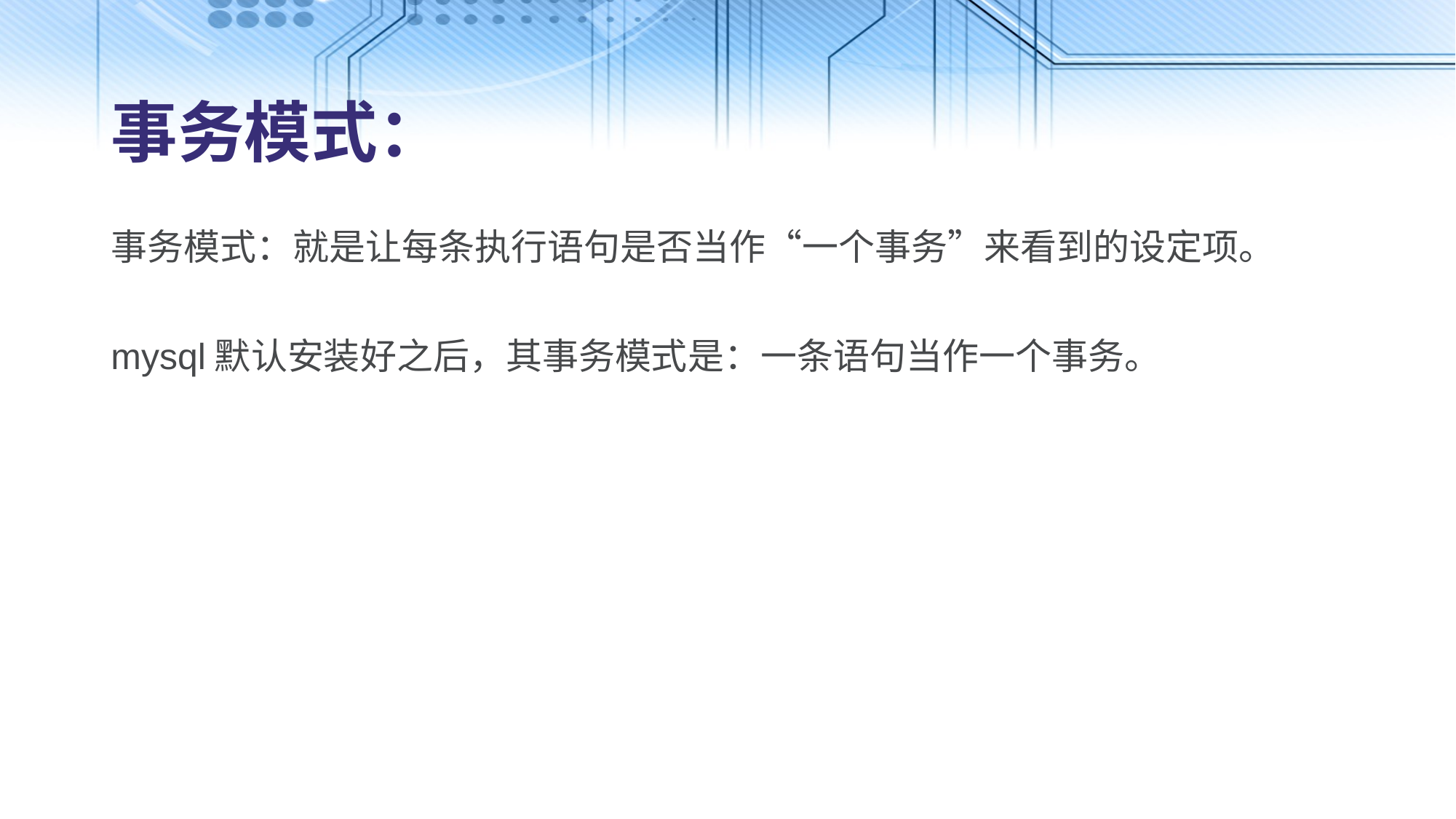

# 事务模式：
事务模式：就是让每条执行语句是否当作“一个事务”来看到的设定项。

mysql默认安装好之后，其事务模式是：一条语句当作一个事务。